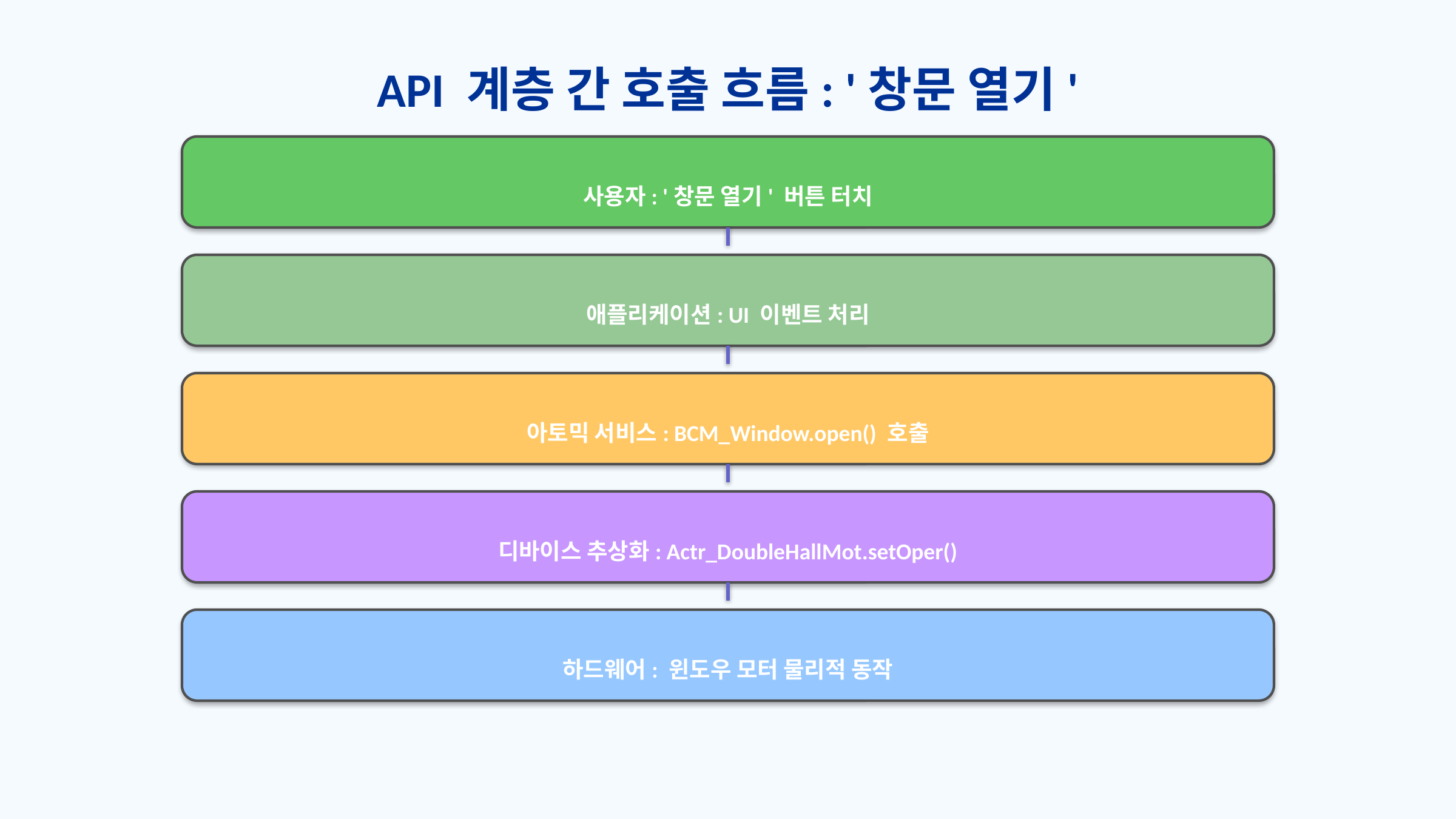

API 계층 간 호출 흐름: '창문 열기'
#

사용자: '창문 열기' 버튼 터치

애플리케이션: UI 이벤트 처리

아토믹 서비스: BCM_Window.open() 호출

디바이스 추상화: Actr_DoubleHallMot.setOper()

하드웨어: 윈도우 모터 물리적 동작